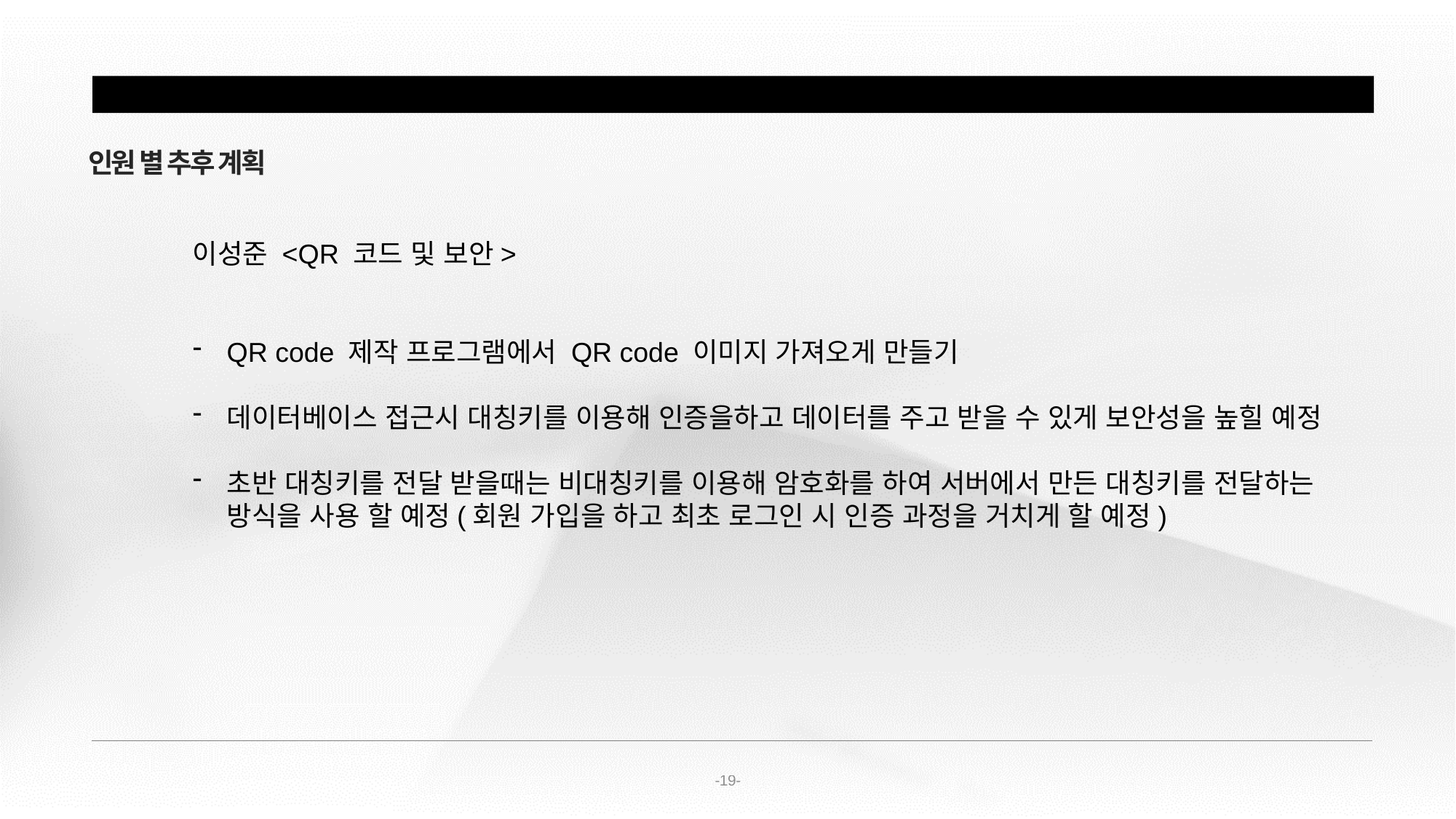

5.  추후 계획
INTERFACE
5. PLAN
ANALYSIS
CONCEPT
PRODUCT
인원 별 추후 계획
이성준 <QR 코드 및 보안>
QR code 제작 프로그램에서 QR code 이미지 가져오게 만들기

데이터베이스 접근시 대칭키를 이용해 인증을하고 데이터를 주고 받을 수 있게 보안성을 높힐 예정

초반 대칭키를 전달 받을때는 비대칭키를 이용해 암호화를 하여 서버에서 만든 대칭키를 전달하는 방식을 사용 할 예정(회원 가입을 하고 최초 로그인 시 인증 과정을 거치게 할 예정)
-19-